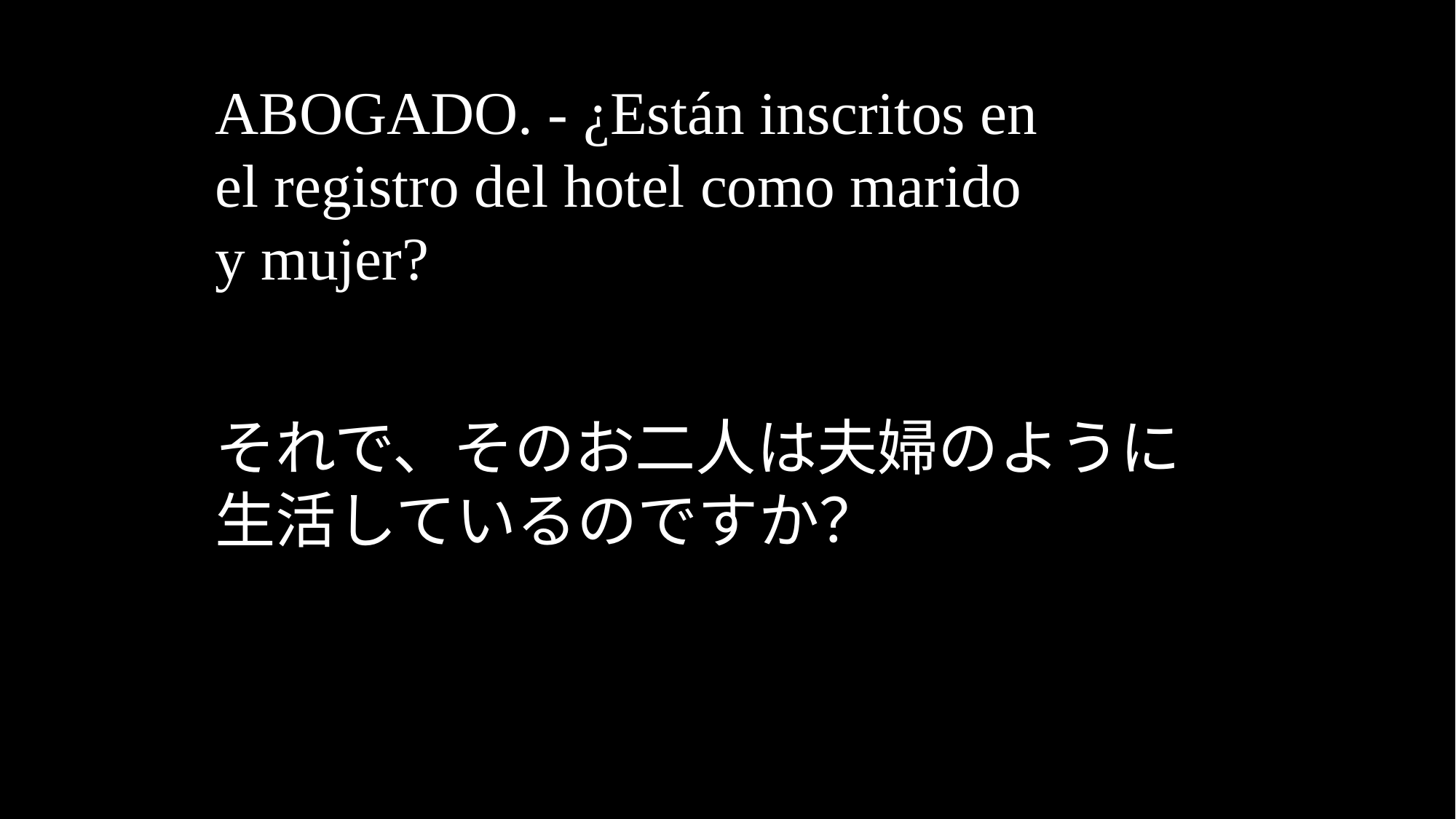

ABOGADO. - ¿Están inscritos en el registro del hotel como marido y mujer?

それで、そのお二人は夫婦のように生活しているのですか？